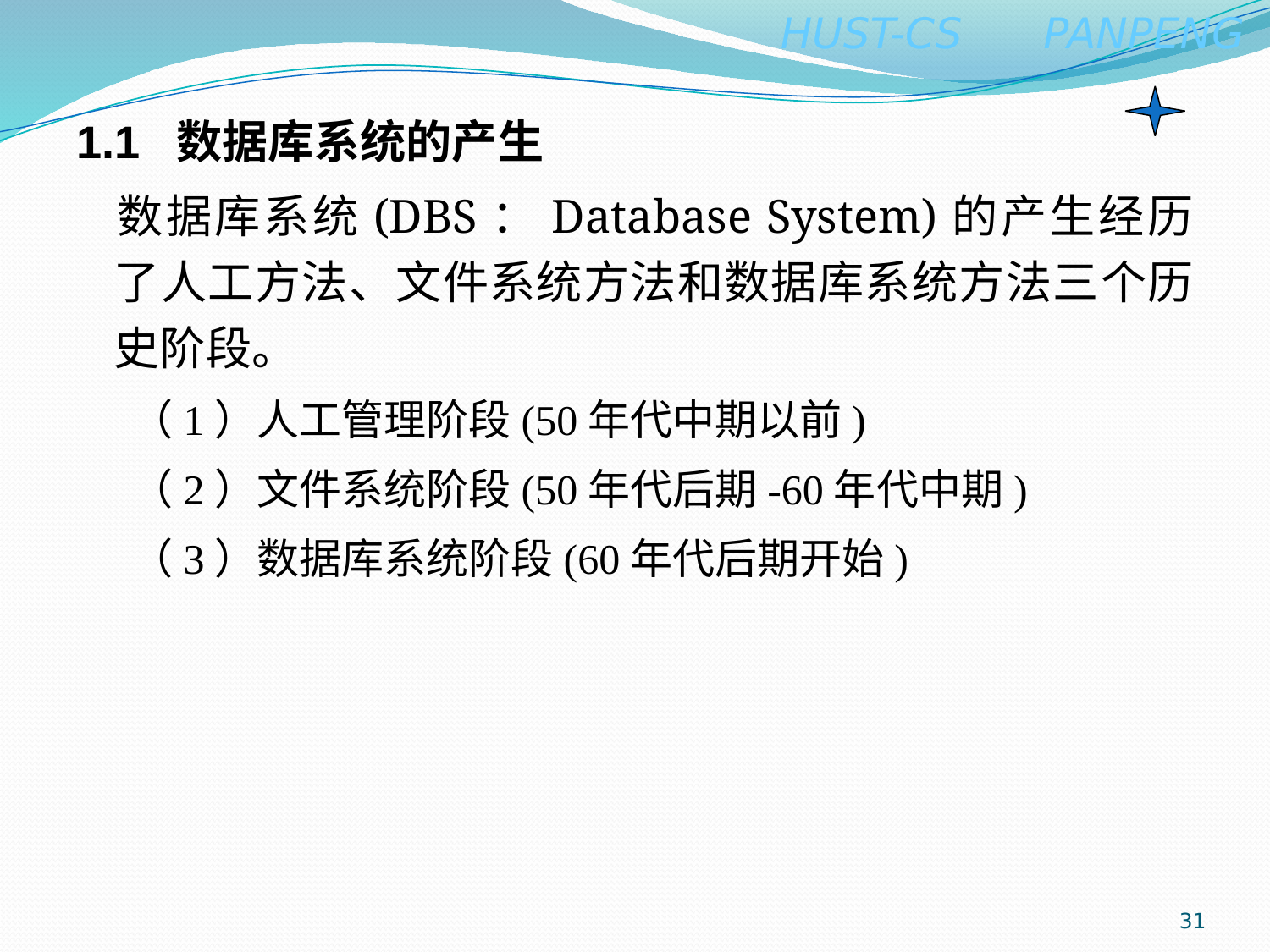

1.1  数据库系统的产生
	数据库系统(DBS：Database System)的产生经历了人工方法、文件系统方法和数据库系统方法三个历史阶段。
（1）人工管理阶段(50年代中期以前)
（2）文件系统阶段(50年代后期-60年代中期)
（3）数据库系统阶段(60年代后期开始)

31